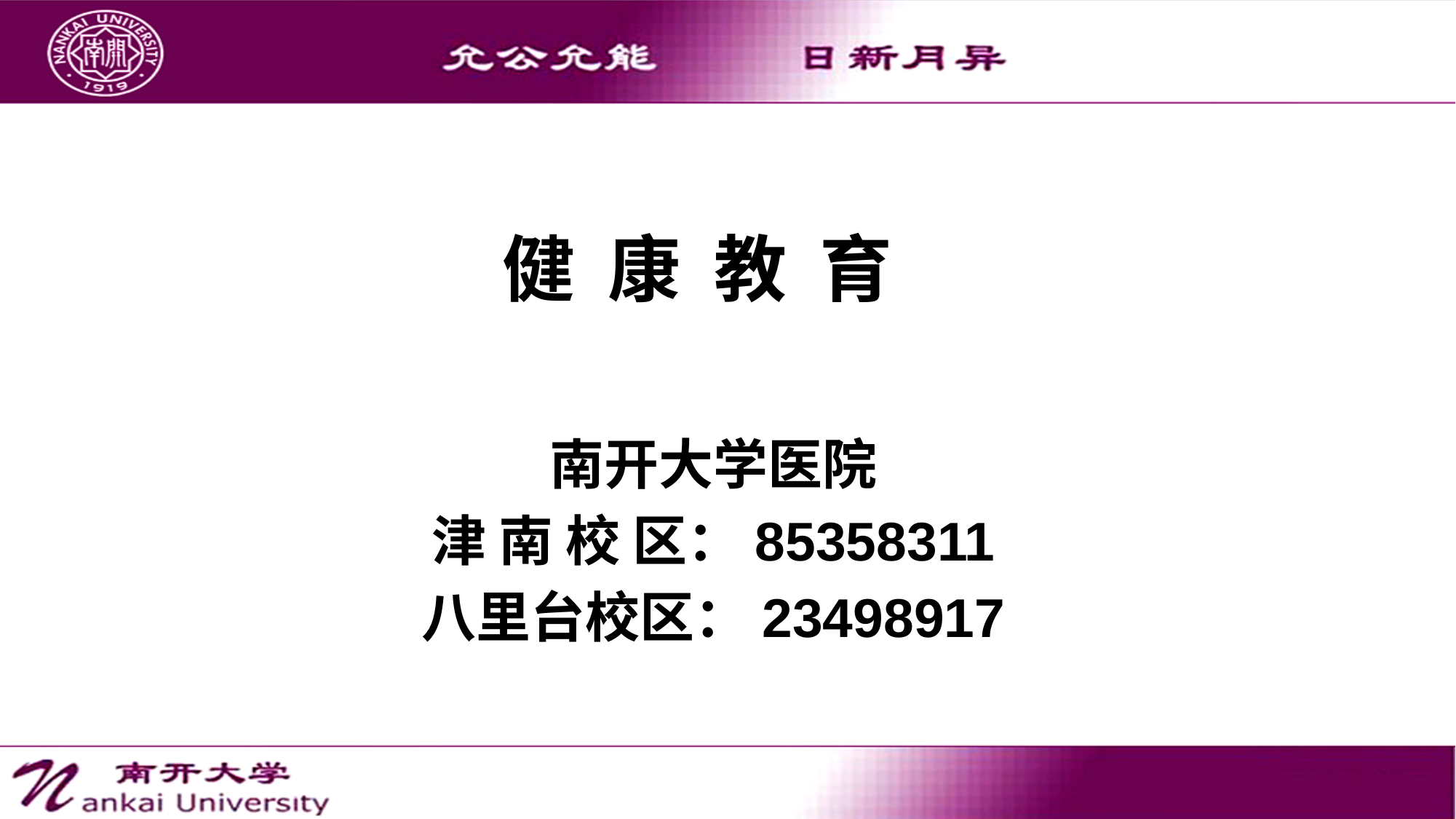

# 健  康  教  育
南开大学医院
津 南 校 区：85358311
八里台校区：23498917